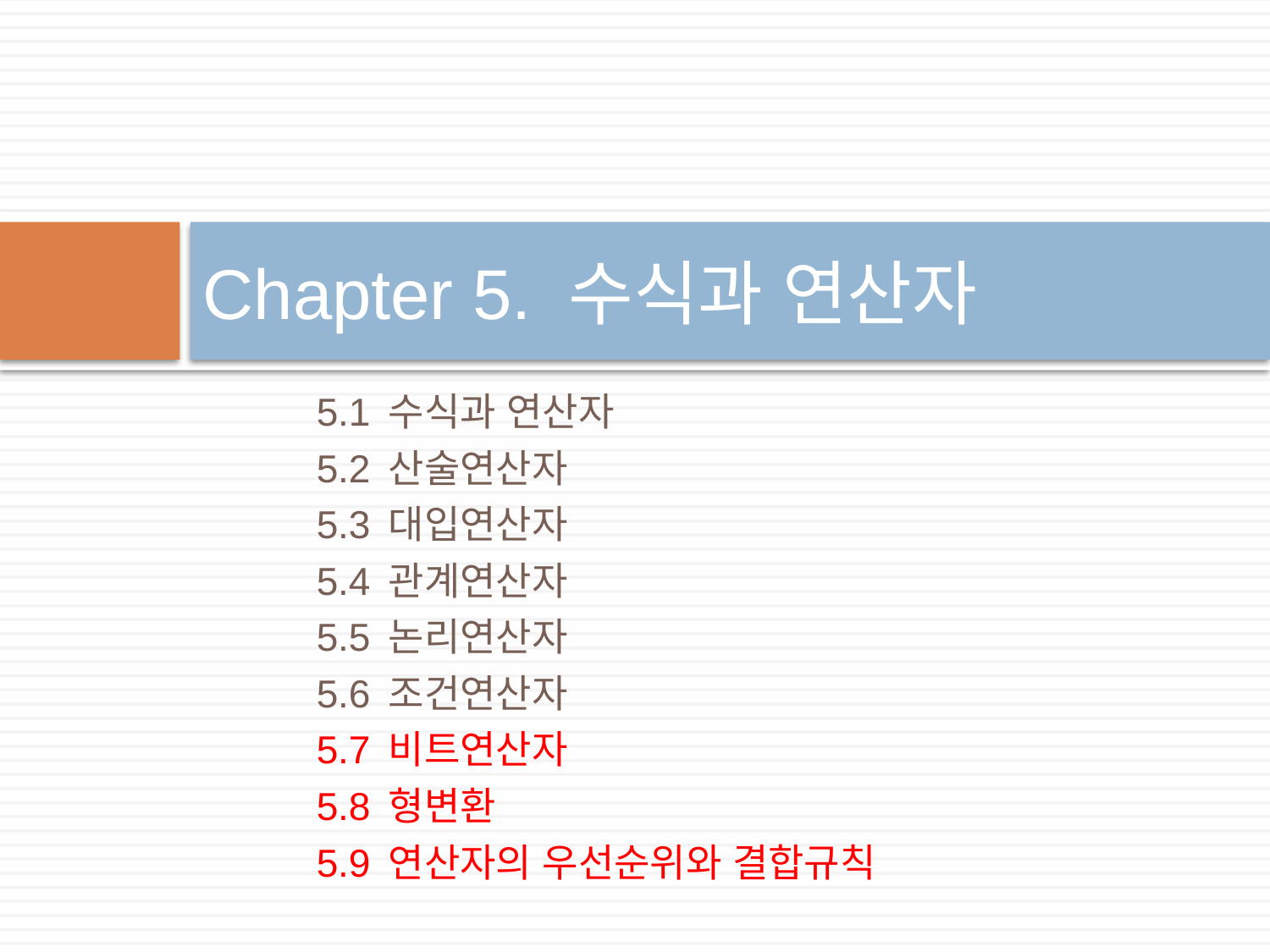

# Chapter 5. 수식과 연산자
5.1 수식과 연산자
5.2 산술연산자
5.3 대입연산자
5.4 관계연산자
5.5 논리연산자
5.6 조건연산자
5.7 비트연산자
5.8 형변환
5.9 연산자의 우선순위와 결합규칙